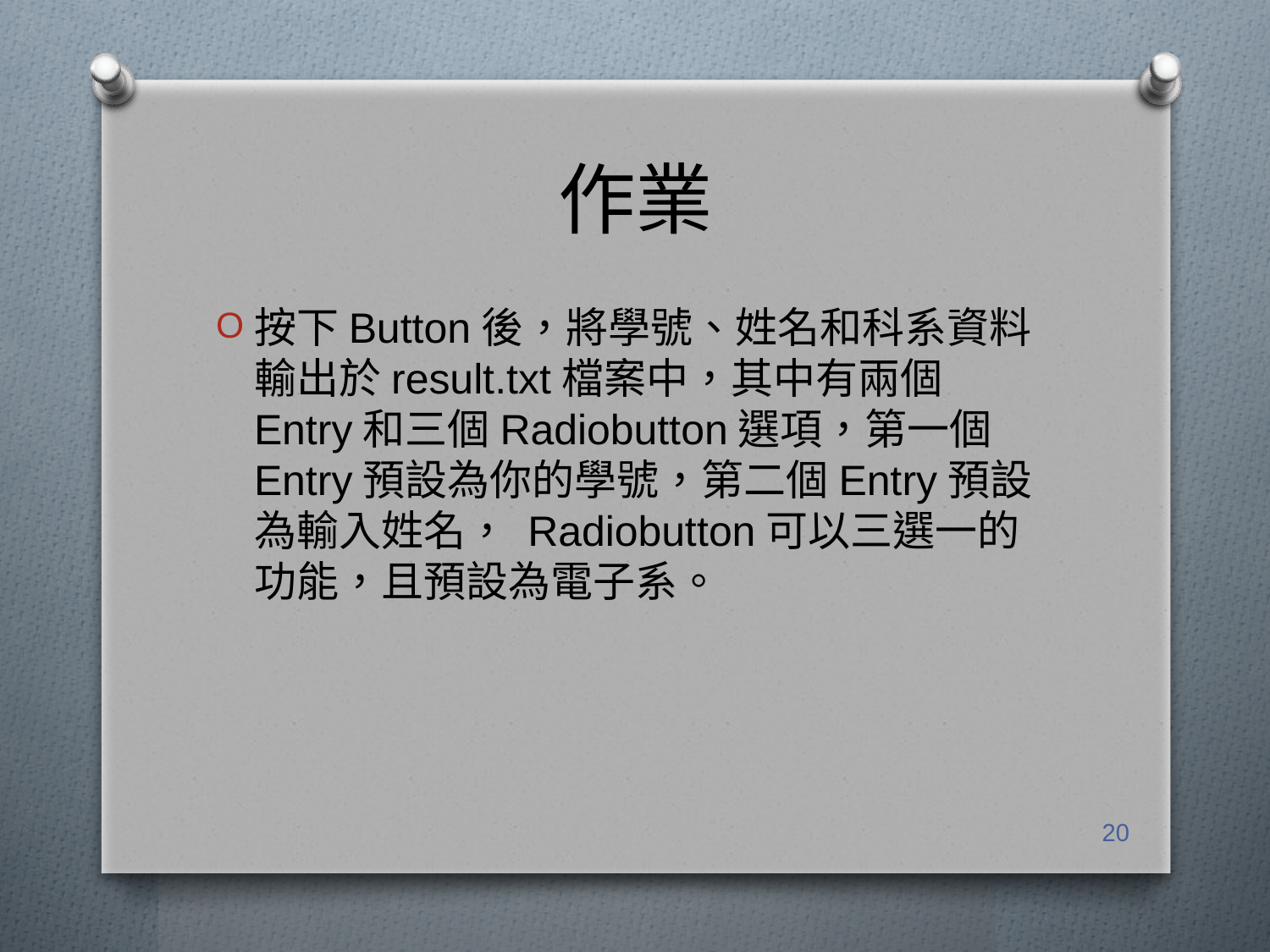

# 作業
按下Button後，將學號、姓名和科系資料輸出於result.txt檔案中，其中有兩個Entry和三個Radiobutton選項，第一個Entry預設為你的學號，第二個Entry預設為輸入姓名， Radiobutton可以三選一的功能，且預設為電子系。
20